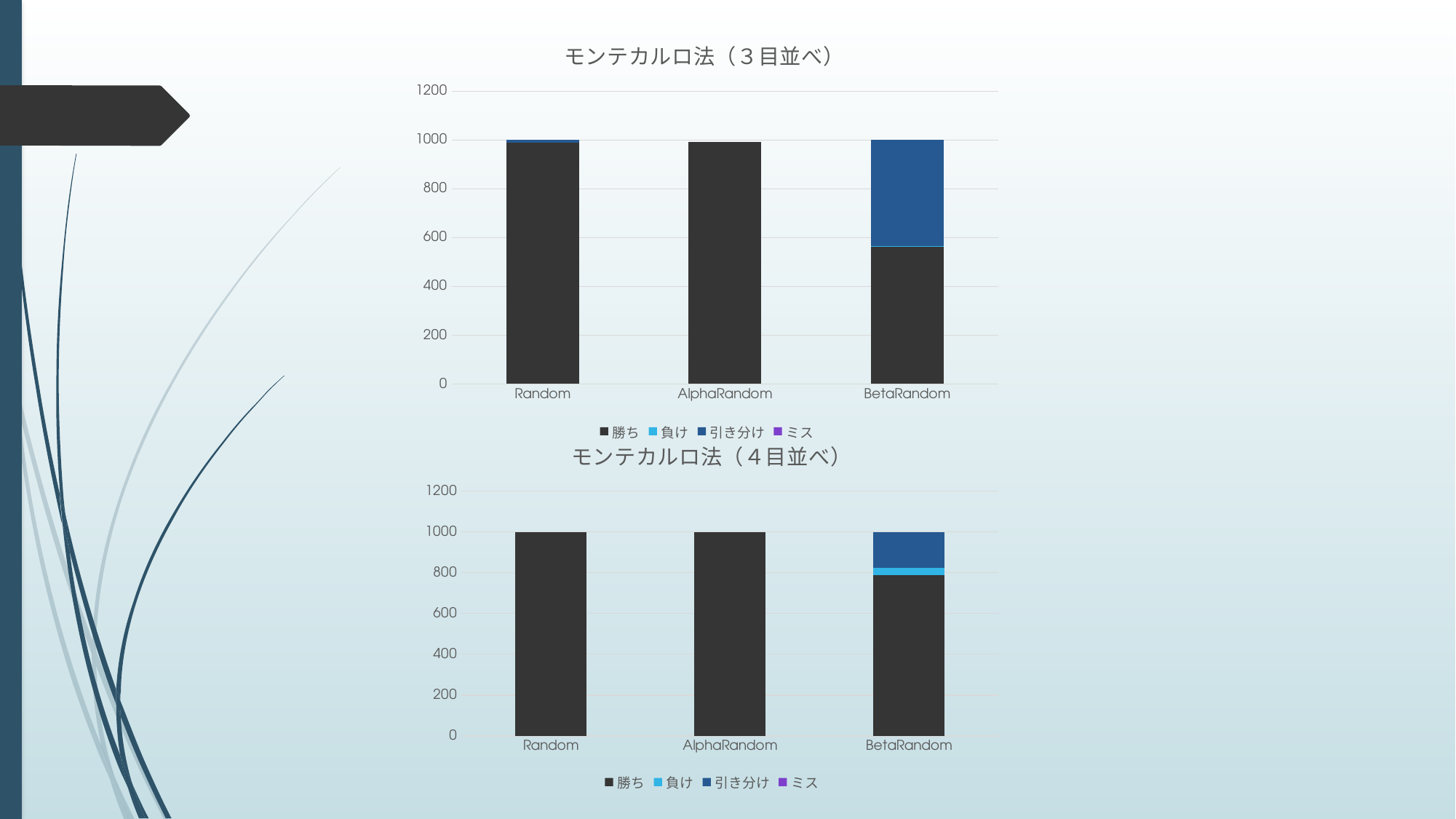

### Chart: モンテカルロ法（３目並べ）

| Category | 勝ち | 負け | 引き分け | ミス |
|---|---|---|---|---|
| Random | 990.0 | 0.0 | 10.0 | 0.0 |
| AlphaRandom | 991.0 | 0.0 | 0.0 | 0.0 |
| BetaRandom | 565.0 | 1.0 | 434.0 | 0.0 |

### Chart: モンテカルロ法（４目並べ）

| Category | 勝ち | 負け | 引き分け | ミス |
|---|---|---|---|---|
| Random | 1000.0 | 0.0 | 0.0 | 0.0 |
| AlphaRandom | 1000.0 | 0.0 | 0.0 | 0.0 |
| BetaRandom | 787.0 | 38.0 | 175.0 | 0.0 |